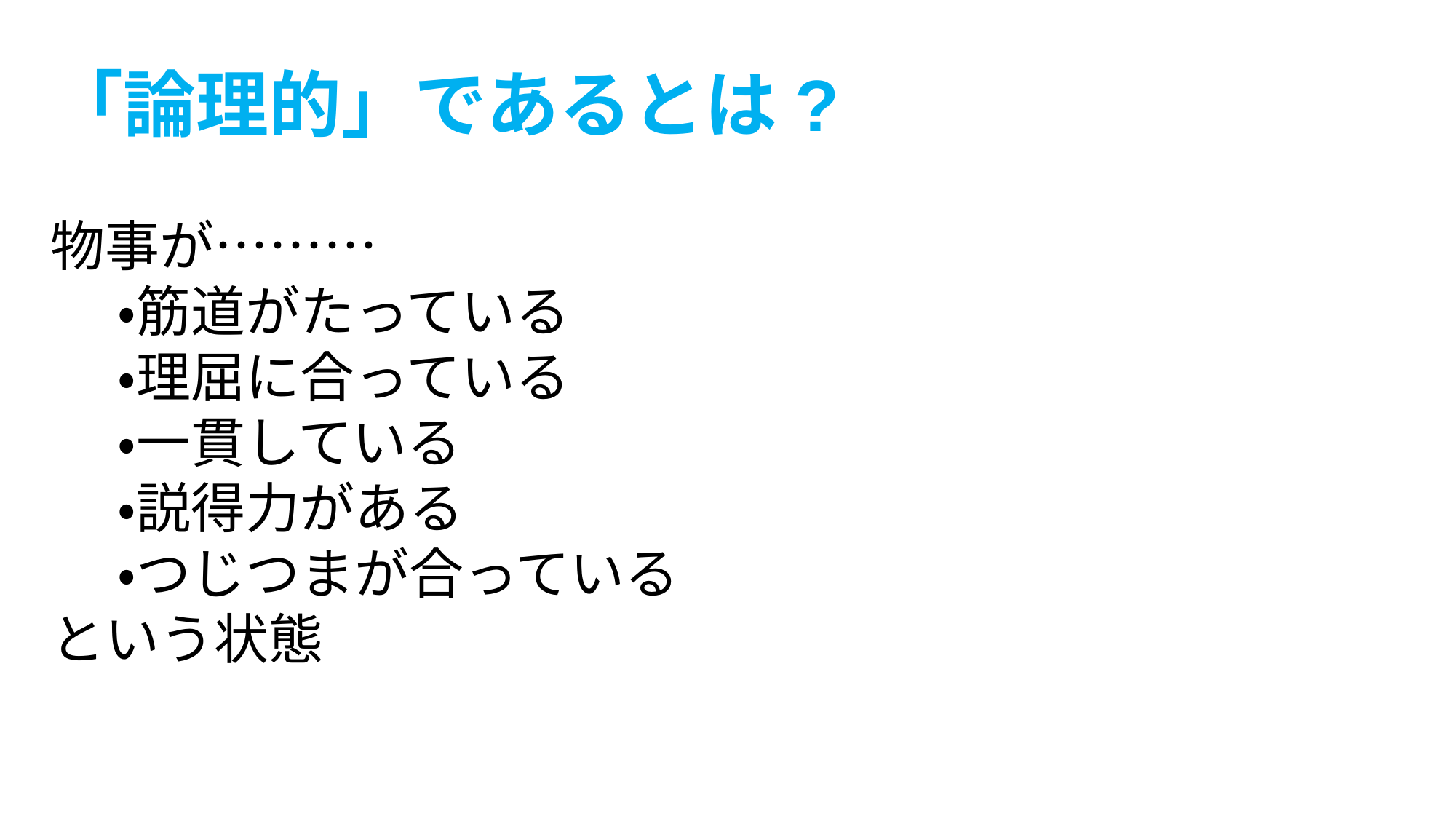

「論理的」であるとは?

物事が………
　 ・筋道がたっている
　 ・理屈に合っている
　 ・一貫している
　 ・説得力がある
　 ・つじつまが合っている
という状態